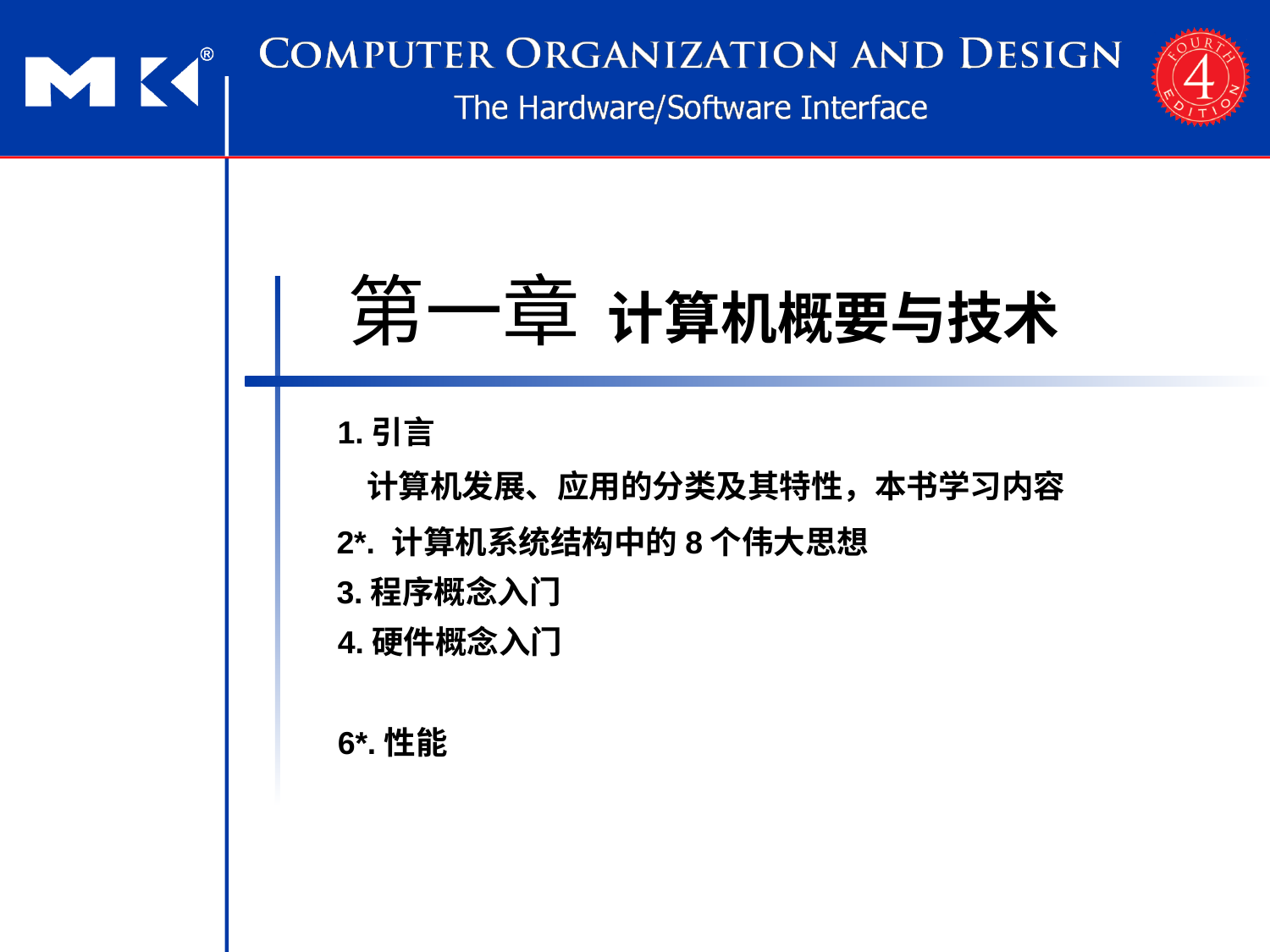

第一章
计算机概要与技术
1.引言
   计算机发展、应用的分类及其特性，本书学习内容
 2*. 计算机系统结构中的8个伟大思想
 3.程序概念入门
4.硬件概念入门
6*.性能